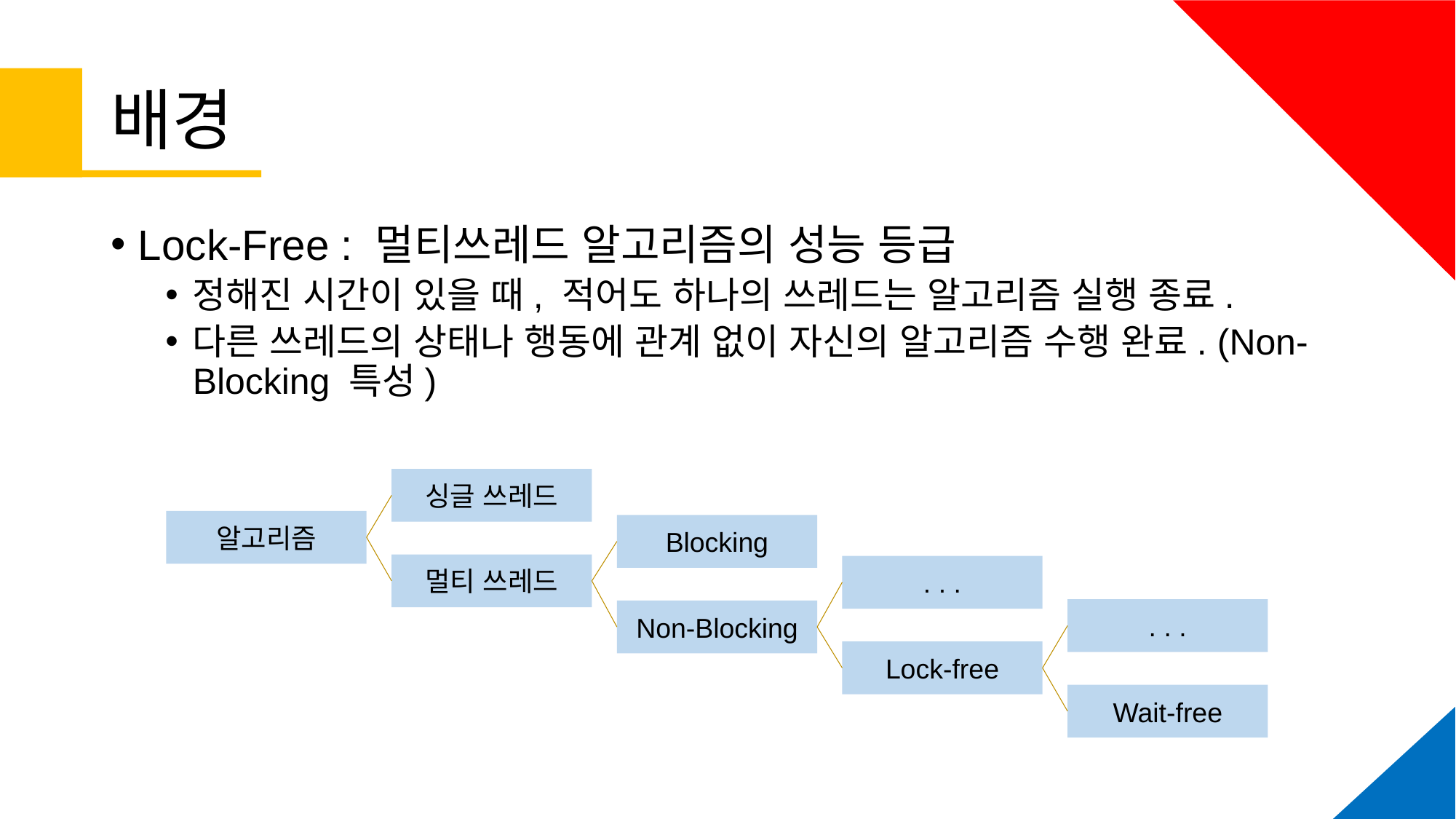

# 배경

Lock-Free : 멀티쓰레드 알고리즘의 성능 등급
정해진 시간이 있을 때, 적어도 하나의 쓰레드는 알고리즘 실행 종료.
다른 쓰레드의 상태나 행동에 관계 없이 자신의 알고리즘 수행 완료. (Non-Blocking 특성)
싱글 쓰레드
알고리즘
Blocking
멀티 쓰레드
. . .
. . .
Non-Blocking
Lock-free
Wait-free